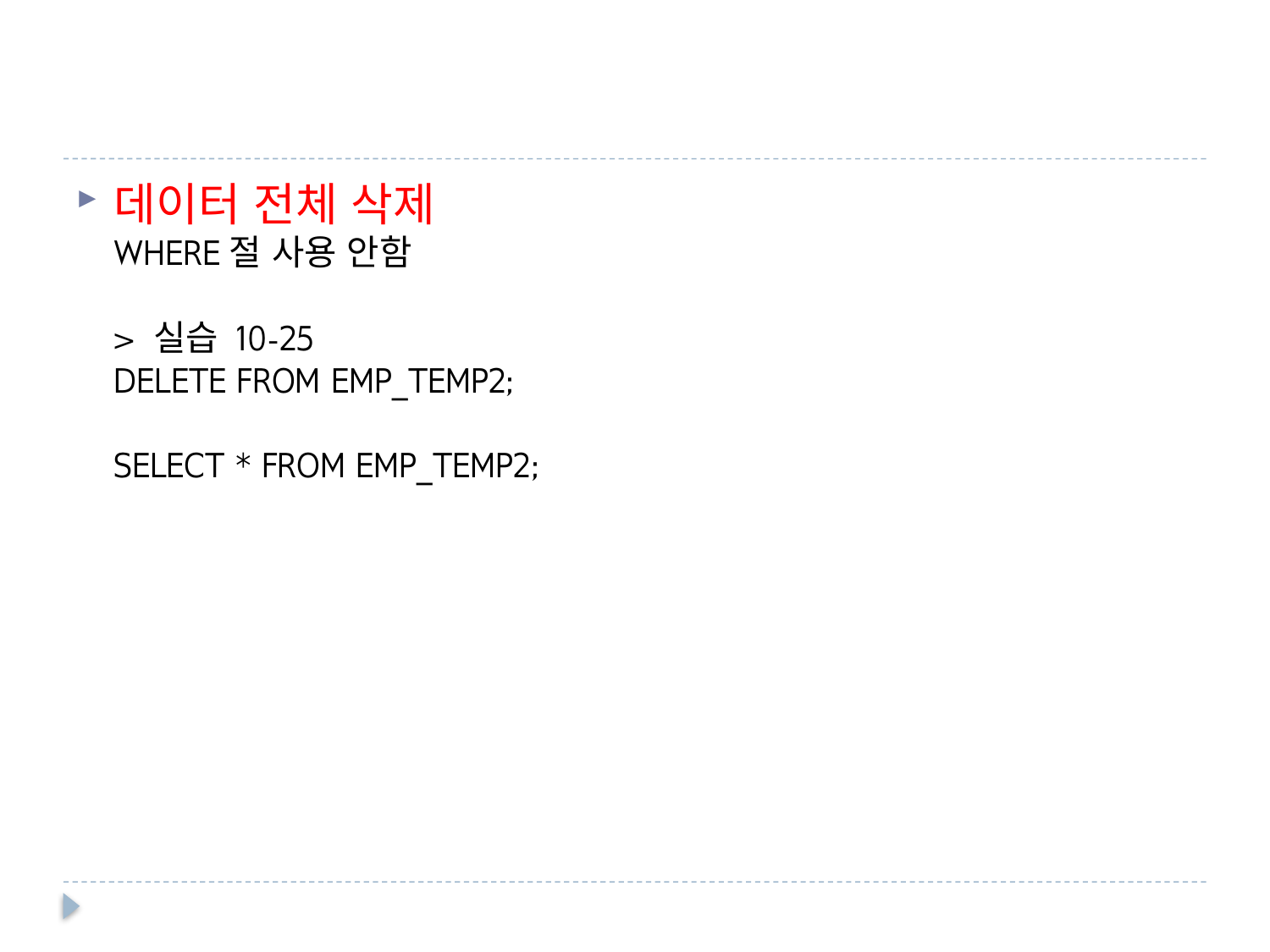

#
데이터 전체 삭제
WHERE절 사용 안함
> 실습 10-25
DELETE FROM EMP_TEMP2;
SELECT * FROM EMP_TEMP2;